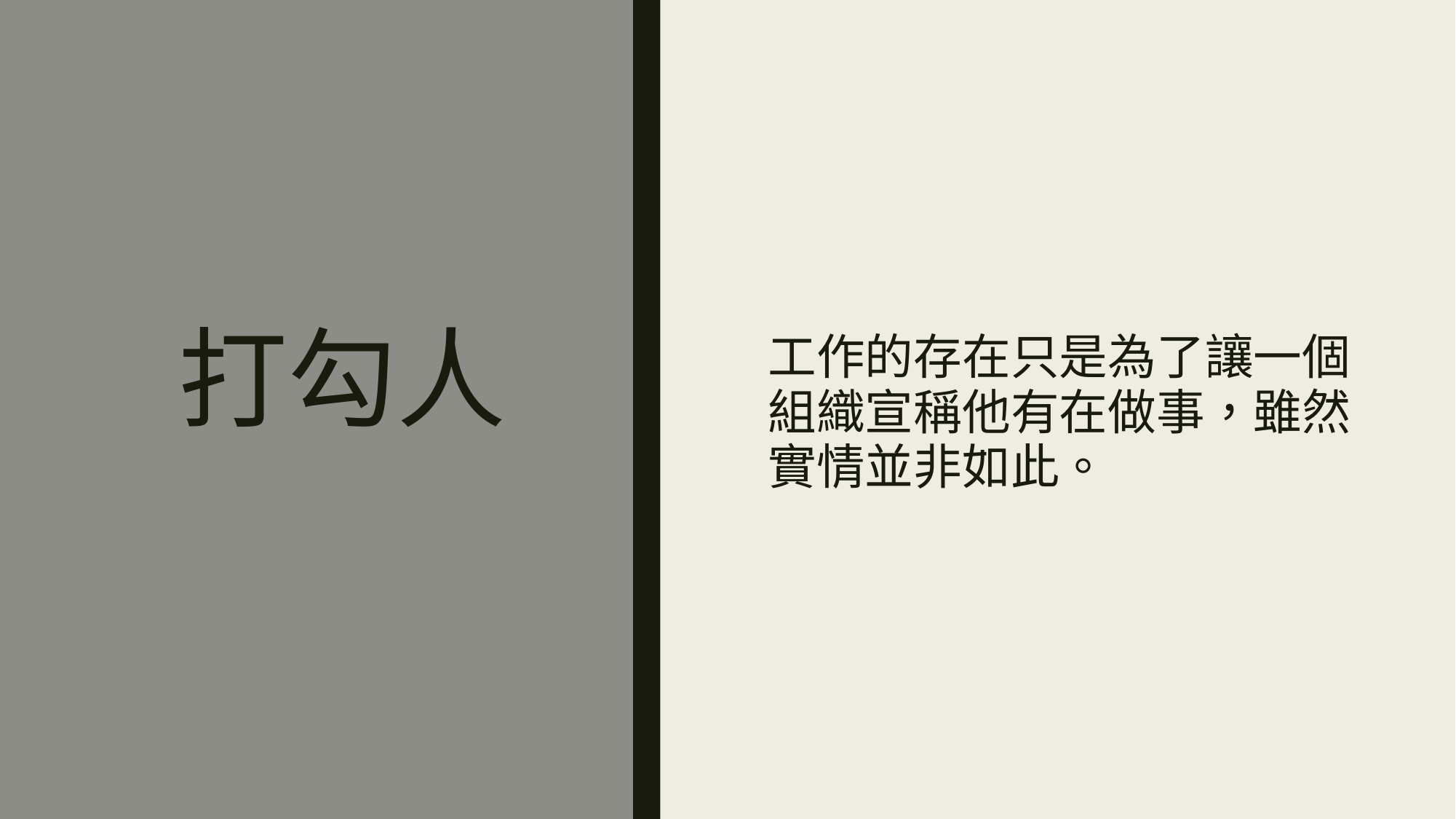

# 打勾人
工作的存在只是為了讓一個組織宣稱他有在做事，雖然實情並非如此。